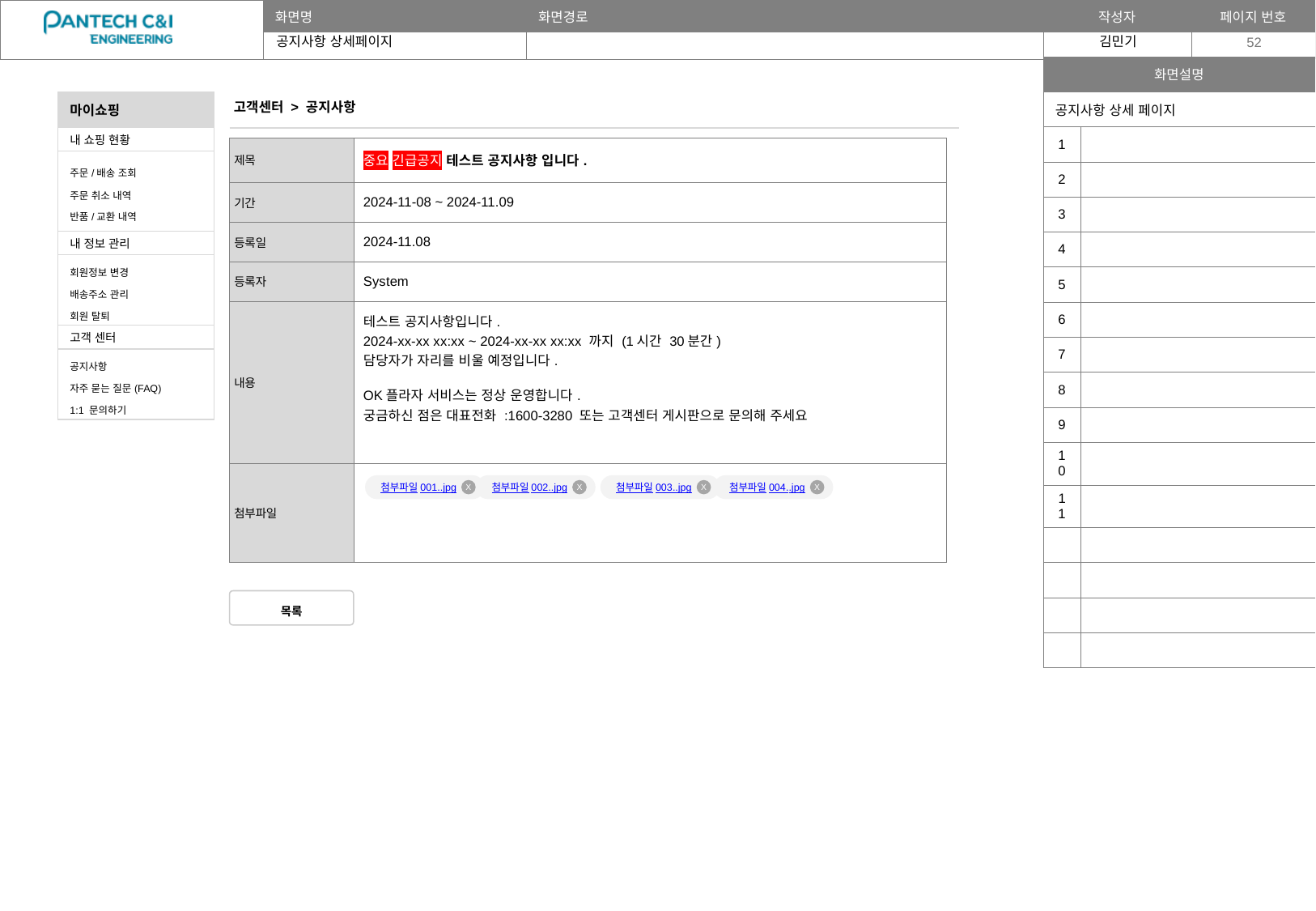

공지사항 상세페이지
52
| 화면설명 |  |
| --- | --- |
| 공지사항 상세 페이지 |  |
| 1 |  |
| 2 |  |
| 3 |  |
| 4 |  |
| 5 |  |
| 6 |  |
| 7 |  |
| 8 |  |
| 9 |  |
| 10 |  |
| 11 |  |
|  |  |
|  |  |
|  |  |
|  |  |
고객센터 > 공지사항
| 마이쇼핑 |
| --- |
| 내 쇼핑 현황 |
| 주문/배송 조회 주문 취소 내역 반품/교환 내역 |
| 내 정보 관리 |
| 회원정보 변경 배송주소 관리 회원 탈퇴 |
| 고객 센터 |
| 공지사항 자주 묻는 질문(FAQ) 1:1 문의하기 |
| 제목 | 중요 긴급공지 테스트 공지사항 입니다. |
| --- | --- |
| 기간 | 2024-11-08 ~ 2024-11.09 |
| 등록일 | 2024-11.08 |
| 등록자 | System |
| 내용 | 테스트 공지사항입니다. 2024-xx-xx xx:xx ~ 2024-xx-xx xx:xx 까지 (1시간 30분간) 담당자가 자리를 비울 예정입니다. OK플라자 서비스는 정상 운영합니다. 궁금하신 점은 대표전화 :1600-3280 또는 고객센터 게시판으로 문의해 주세요 |
| 첨부파일 |  |
첨부파일001..jpg
첨부파일002..jpg
첨부파일003..jpg
첨부파일004..jpg
X
X
X
X
목록